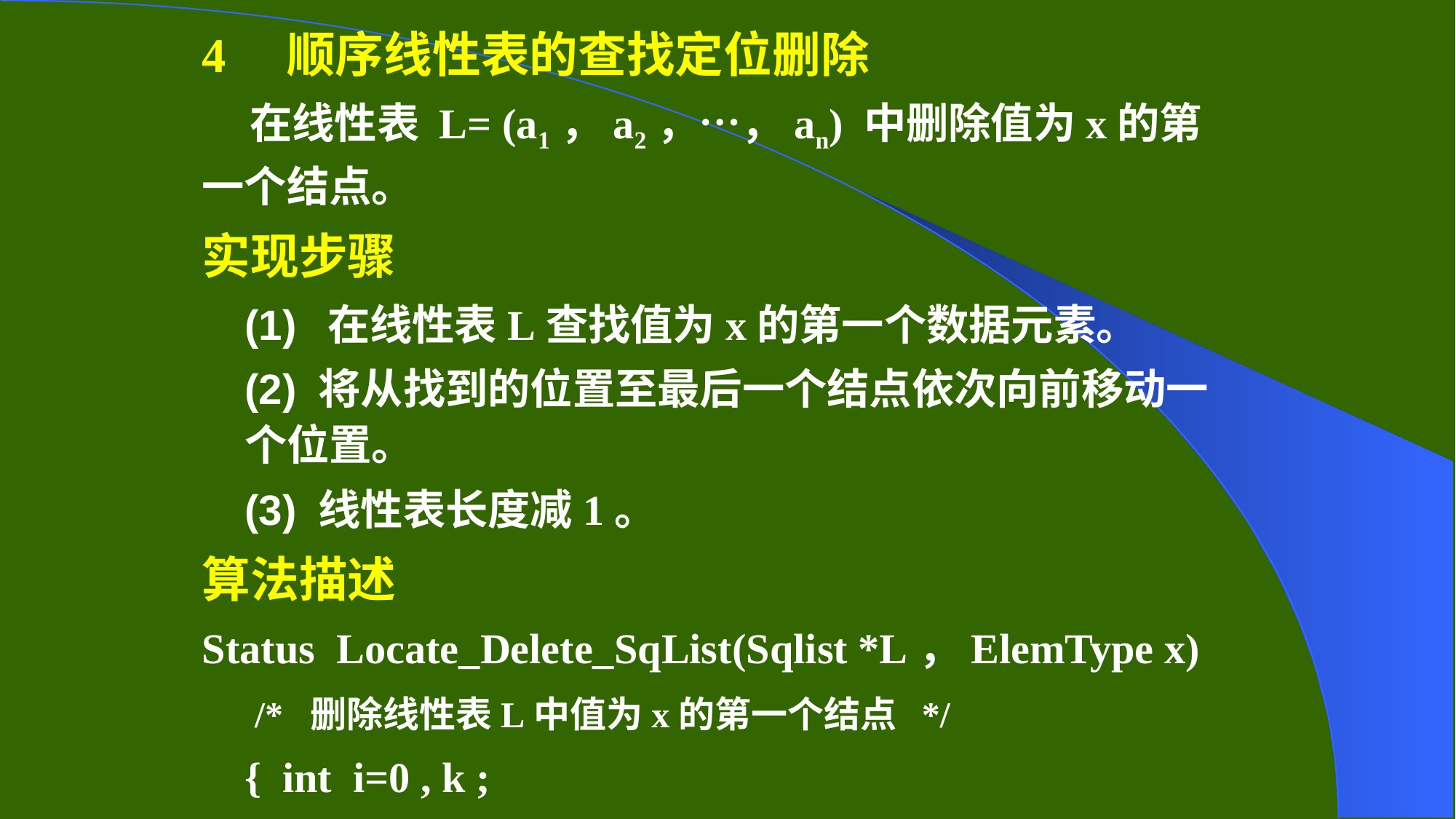

4    顺序线性表的查找定位删除
    在线性表 L= (a1，a2，…，an) 中删除值为x的第一个结点。
实现步骤
(1)  在线性表L查找值为x的第一个数据元素。
(2) 将从找到的位置至最后一个结点依次向前移动一个位置。
(3) 线性表长度减1。
算法描述
Status  Locate_Delete_SqList(Sqlist *L，ElemType x)
     /*  删除线性表L中值为x的第一个结点  */
{  int  i=0 , k ;